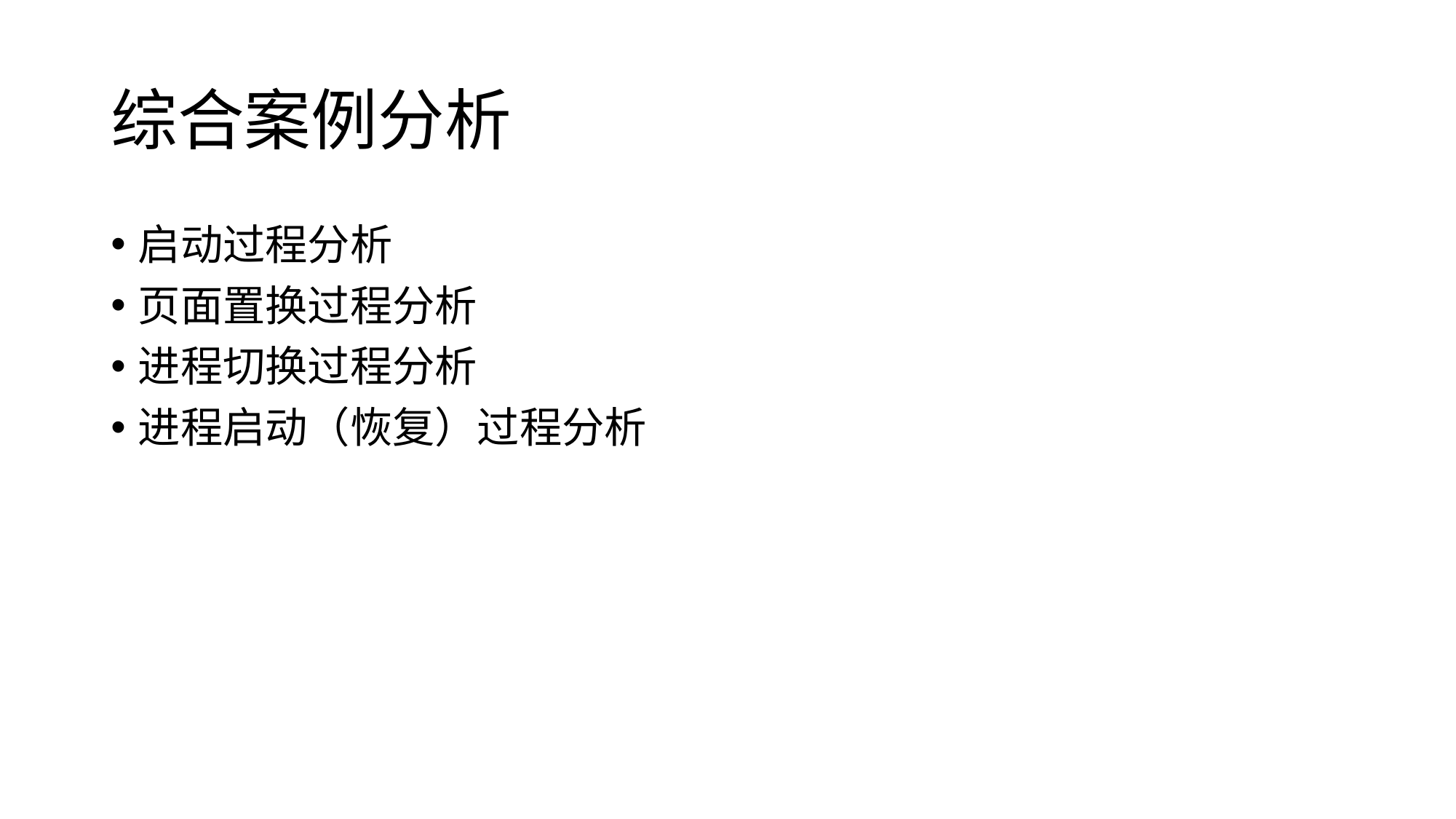

# 综合案例分析
启动过程分析
页面置换过程分析
进程切换过程分析
进程启动（恢复）过程分析